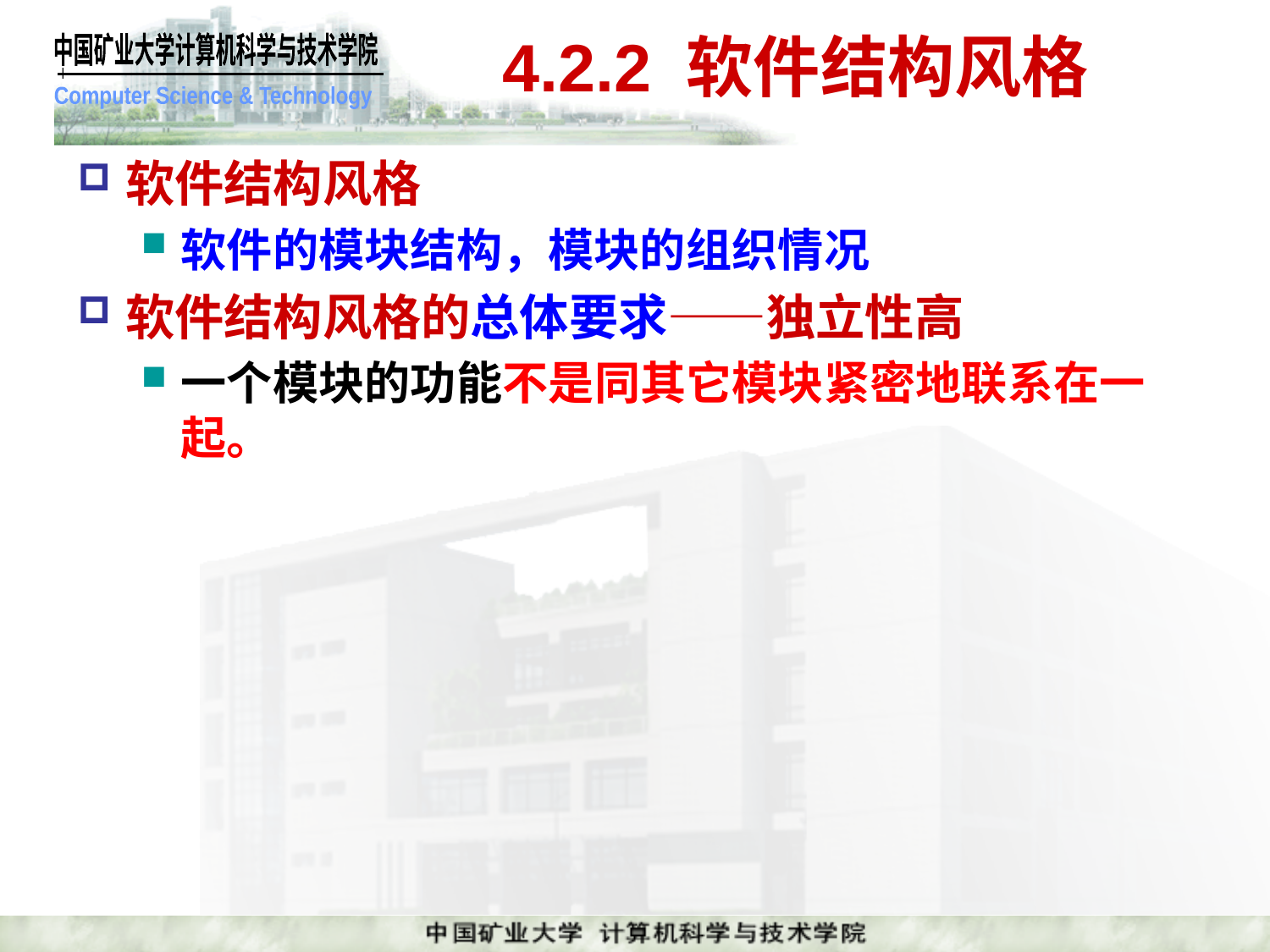

# 4.2.2 软件结构风格
软件结构风格
软件的模块结构，模块的组织情况
软件结构风格的总体要求——独立性高
一个模块的功能不是同其它模块紧密地联系在一起。
14